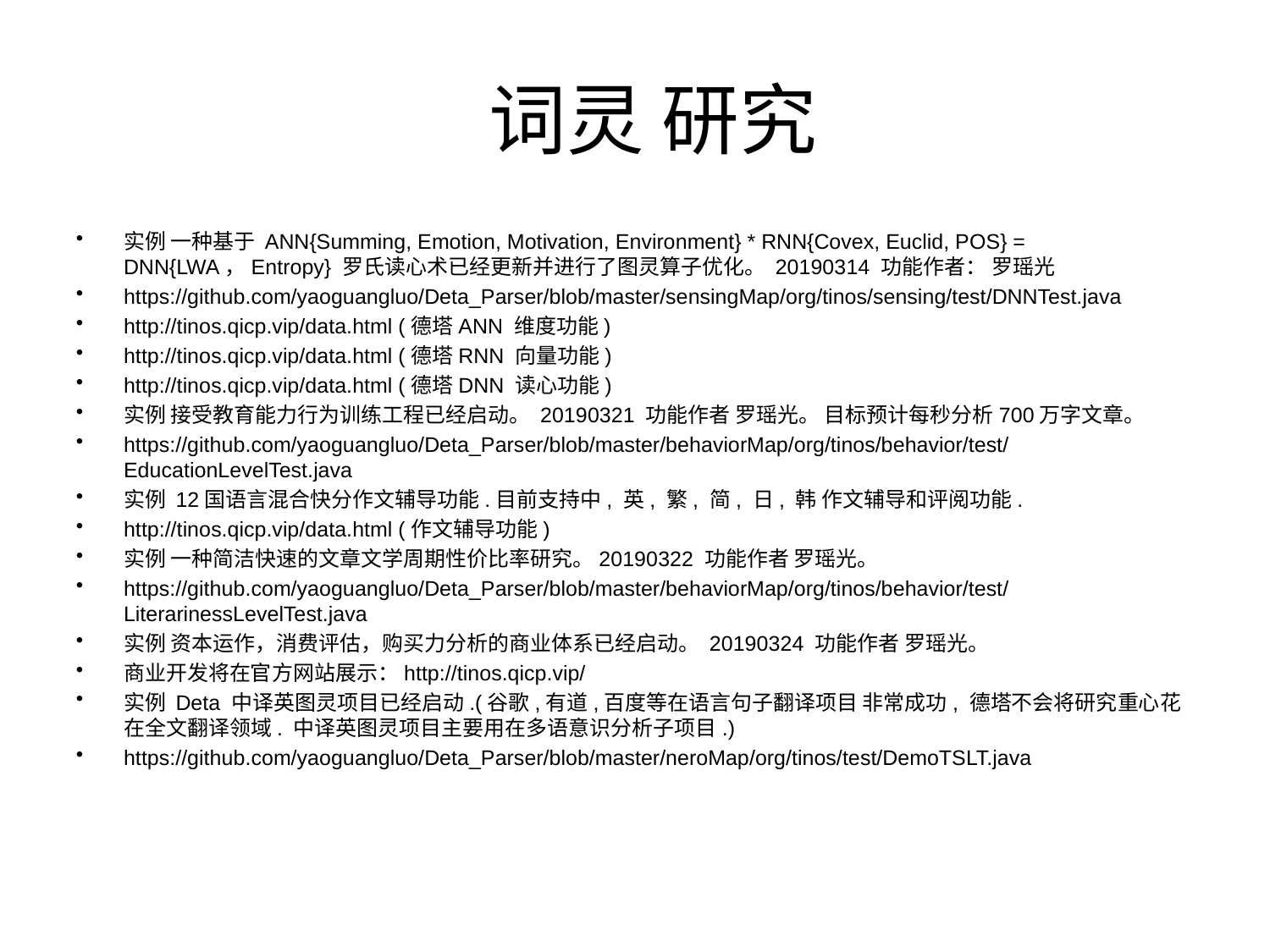

# 词灵 研究
实例 一种基于 ANN{Summing, Emotion, Motivation, Environment} * RNN{Covex, Euclid, POS} = DNN{LWA，Entropy} 罗氏读心术已经更新并进行了图灵算子优化。 20190314 功能作者： 罗瑶光
https://github.com/yaoguangluo/Deta_Parser/blob/master/sensingMap/org/tinos/sensing/test/DNNTest.java
http://tinos.qicp.vip/data.html (德塔ANN 维度功能)
http://tinos.qicp.vip/data.html (德塔RNN 向量功能)
http://tinos.qicp.vip/data.html (德塔DNN 读心功能)
实例 接受教育能力行为训练工程已经启动。 20190321 功能作者 罗瑶光。 目标预计每秒分析700万字文章。
https://github.com/yaoguangluo/Deta_Parser/blob/master/behaviorMap/org/tinos/behavior/test/EducationLevelTest.java
实例 12国语言混合快分作文辅导功能.目前支持中, 英, 繁, 简, 日, 韩 作文辅导和评阅功能.
http://tinos.qicp.vip/data.html (作文辅导功能)
实例 一种简洁快速的文章文学周期性价比率研究。20190322 功能作者 罗瑶光。
https://github.com/yaoguangluo/Deta_Parser/blob/master/behaviorMap/org/tinos/behavior/test/LiterarinessLevelTest.java
实例 资本运作，消费评估，购买力分析的商业体系已经启动。 20190324 功能作者 罗瑶光。
商业开发将在官方网站展示：http://tinos.qicp.vip/
实例 Deta 中译英图灵项目已经启动.(谷歌,有道,百度等在语言句子翻译项目 非常成功, 德塔不会将研究重心花在全文翻译领域. 中译英图灵项目主要用在多语意识分析子项目.)
https://github.com/yaoguangluo/Deta_Parser/blob/master/neroMap/org/tinos/test/DemoTSLT.java